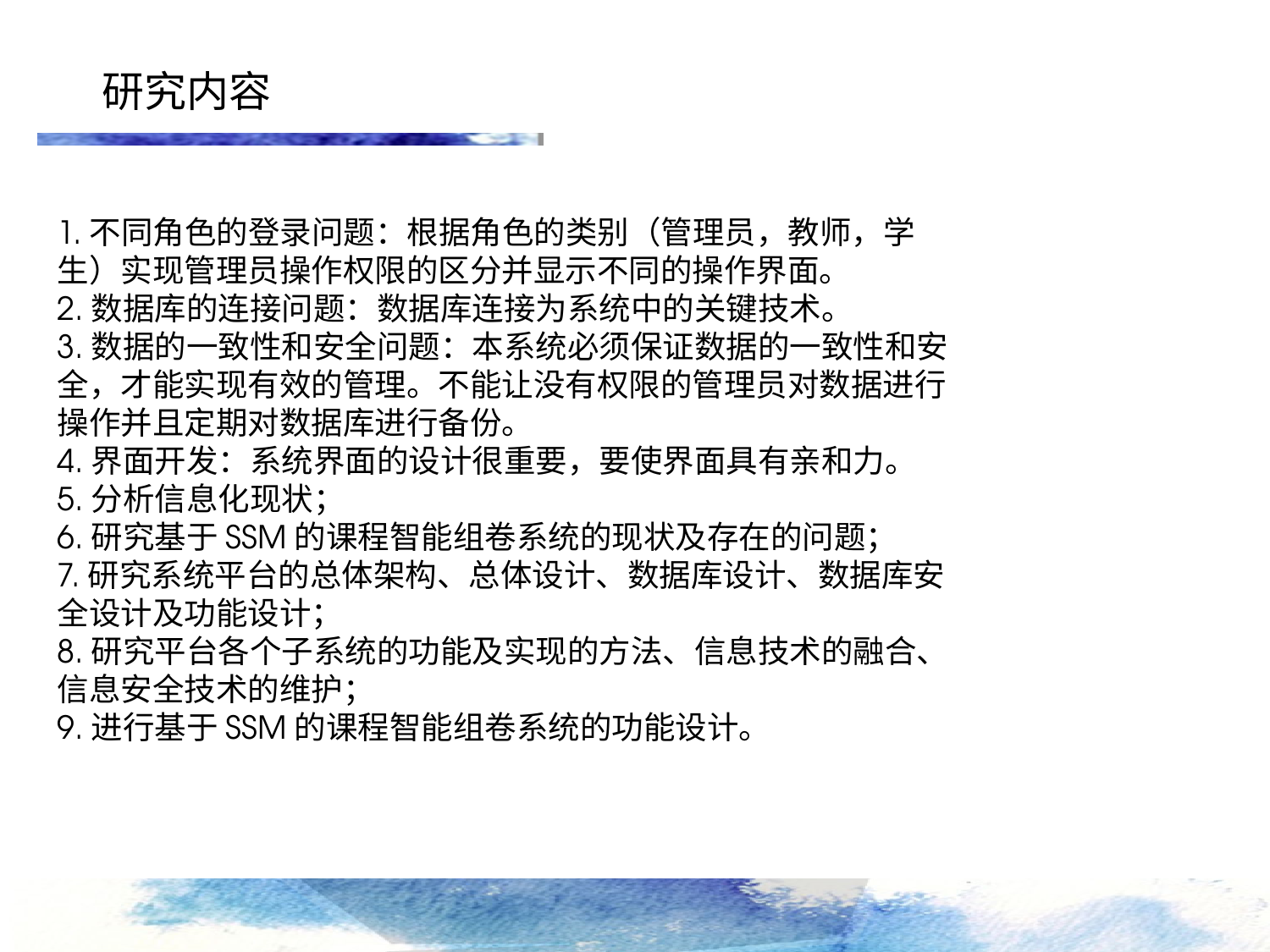

研究内容
1.不同角色的登录问题：根据角色的类别（管理员，教师，学生）实现管理员操作权限的区分并显示不同的操作界面。
2.数据库的连接问题：数据库连接为系统中的关键技术。
3.数据的一致性和安全问题：本系统必须保证数据的一致性和安全，才能实现有效的管理。不能让没有权限的管理员对数据进行操作并且定期对数据库进行备份。
4.界面开发：系统界面的设计很重要，要使界面具有亲和力。
5.分析信息化现状；
6.研究基于SSM的课程智能组卷系统的现状及存在的问题；
7.研究系统平台的总体架构、总体设计、数据库设计、数据库安全设计及功能设计；
8.研究平台各个子系统的功能及实现的方法、信息技术的融合、信息安全技术的维护；
9.进行基于SSM的课程智能组卷系统的功能设计。
点击添加文本
点击添加文本
点击添加文本
点击添加文本